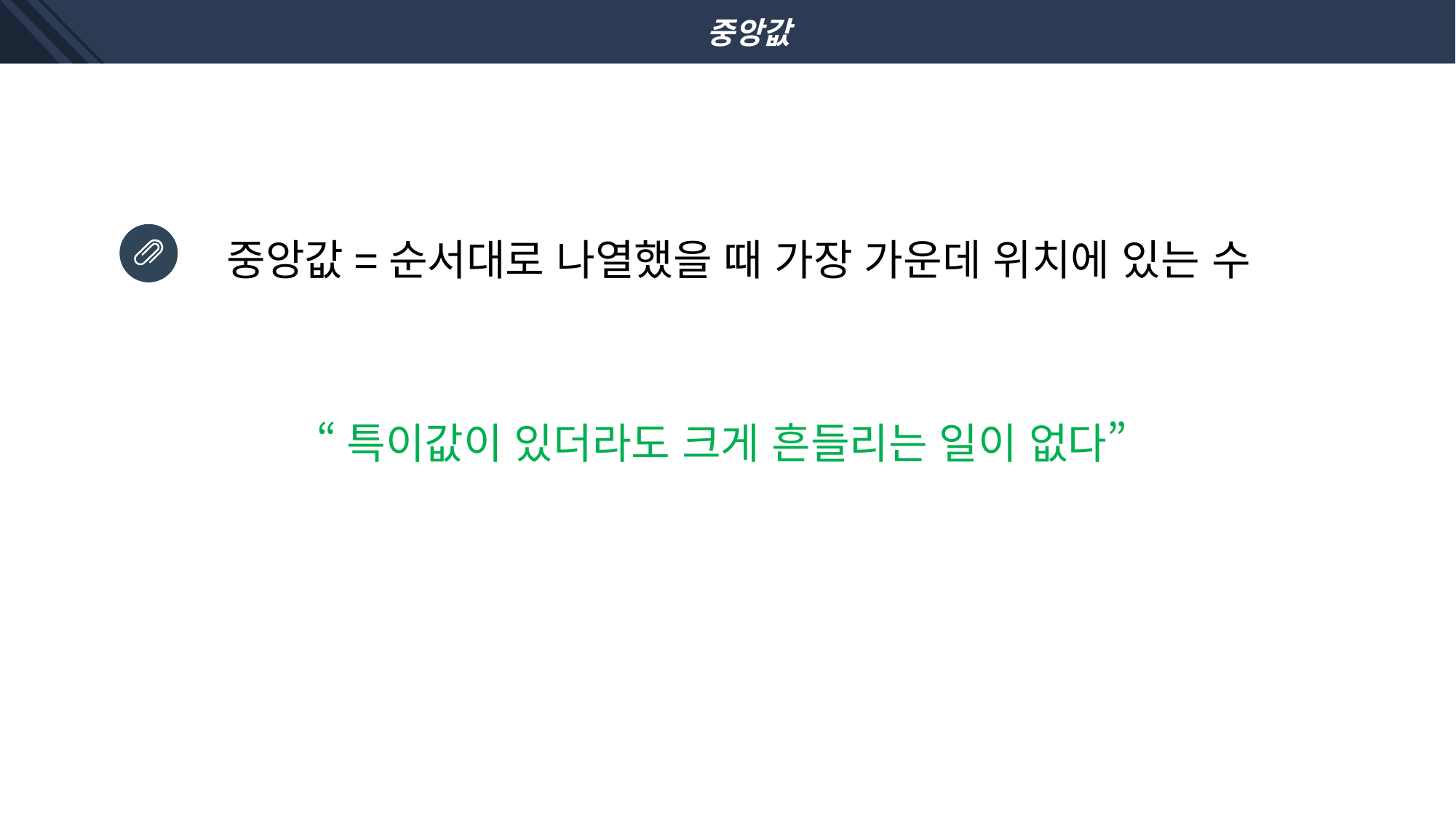

중앙값

 중앙값=순서대로 나열했을 때 가장 가운데 위치에 있는 수

“특이값이 있더라도 크게 흔들리는 일이 없다”